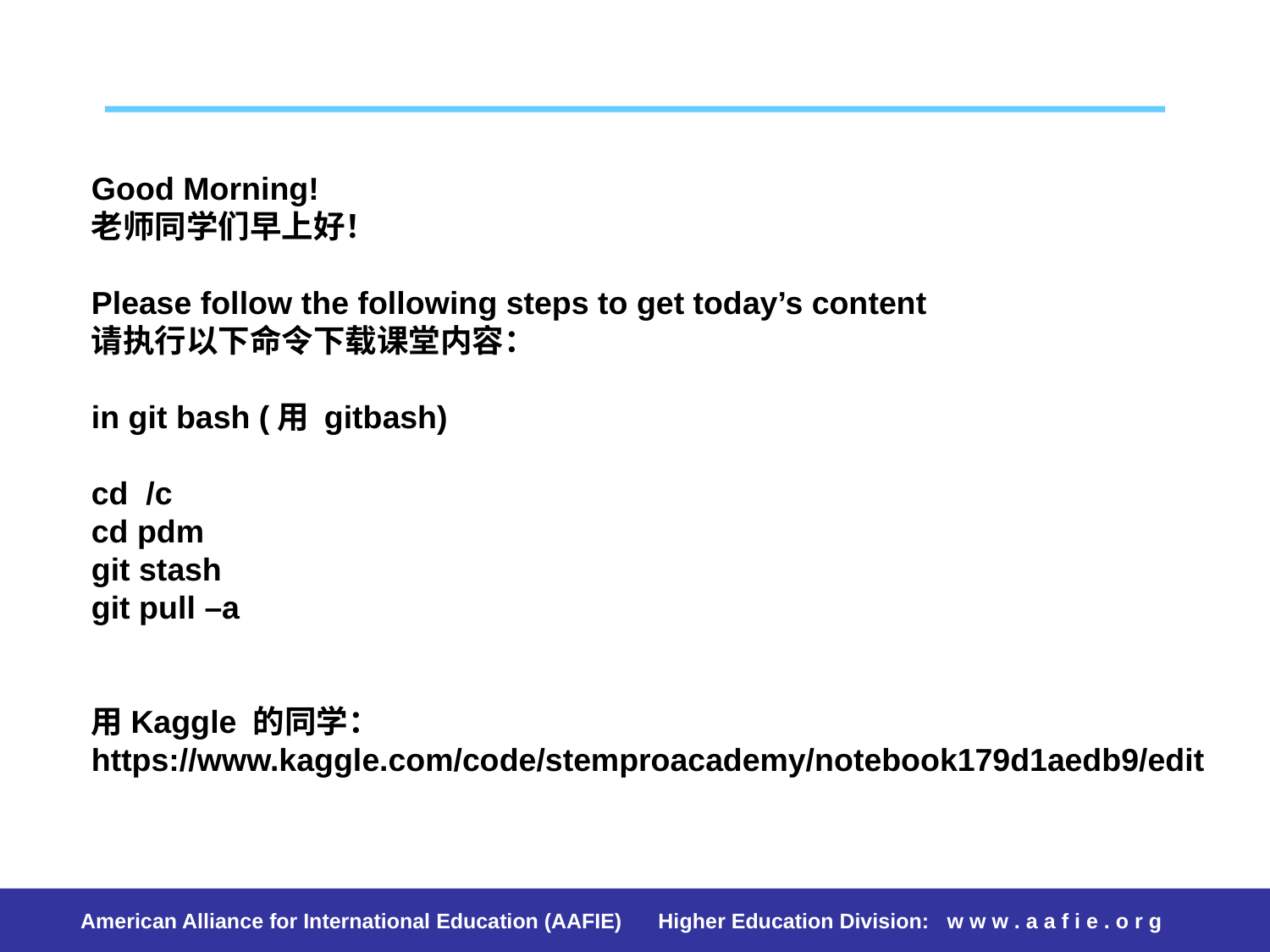

Good Morning!
老师同学们早上好！

Please follow the following steps to get today’s content
请执行以下命令下载课堂内容：

in git bash (用 gitbash)

cd  /c
cd pdm
git stash
git pull –a

用Kaggle 的同学：
https://www.kaggle.com/code/stemproacademy/notebook179d1aedb9/edit